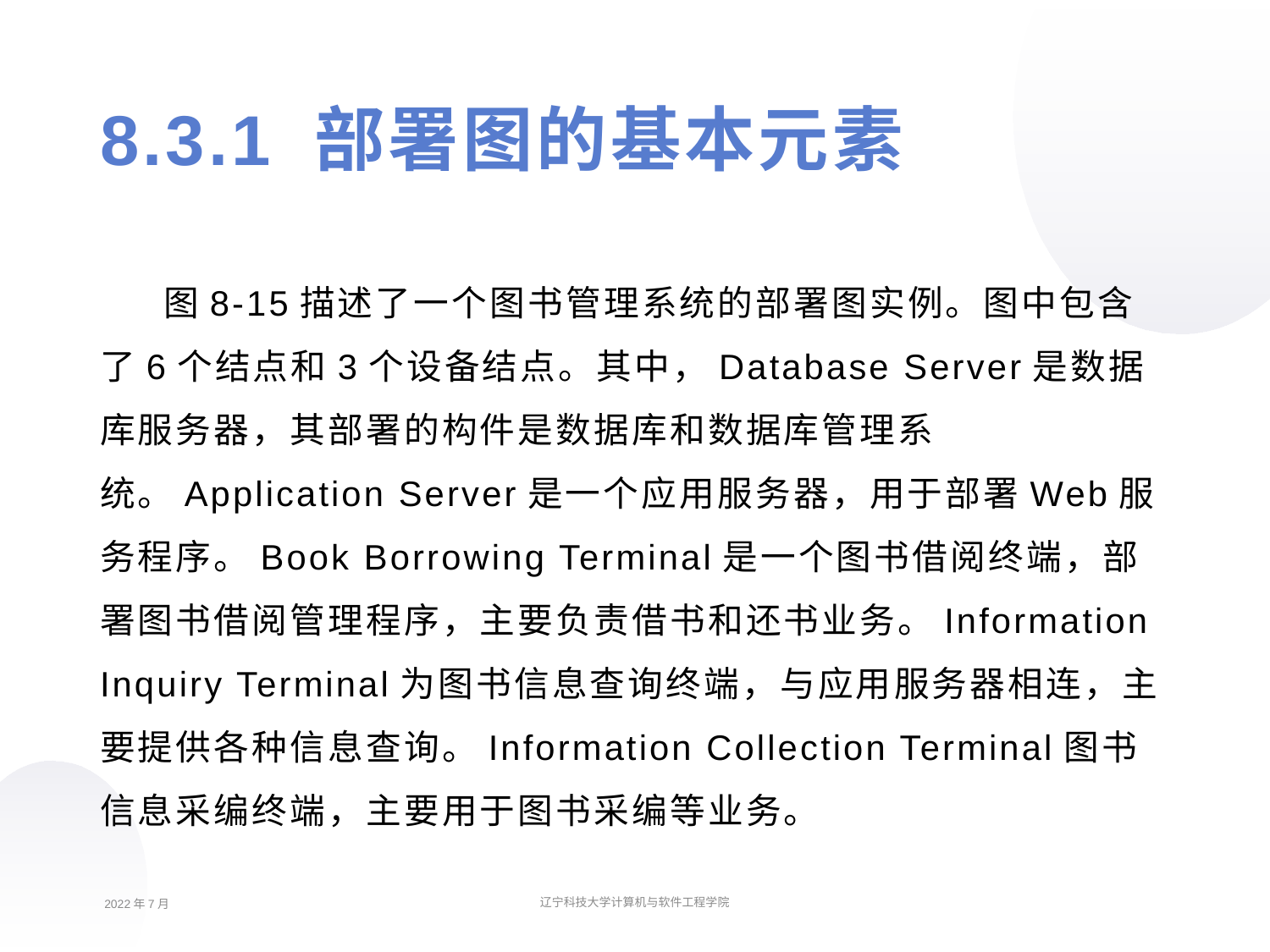

8.3.1 部署图的基本元素
图8-15描述了一个图书管理系统的部署图实例。图中包含了6个结点和3个设备结点。其中，Database Server是数据库服务器，其部署的构件是数据库和数据库管理系统。Application Server是一个应用服务器，用于部署Web服务程序。Book Borrowing Terminal是一个图书借阅终端，部署图书借阅管理程序，主要负责借书和还书业务。Information Inquiry Terminal为图书信息查询终端，与应用服务器相连，主要提供各种信息查询。Information Collection Terminal图书信息采编终端，主要用于图书采编等业务。

2022年7月
辽宁科技大学计算机与软件工程学院
72